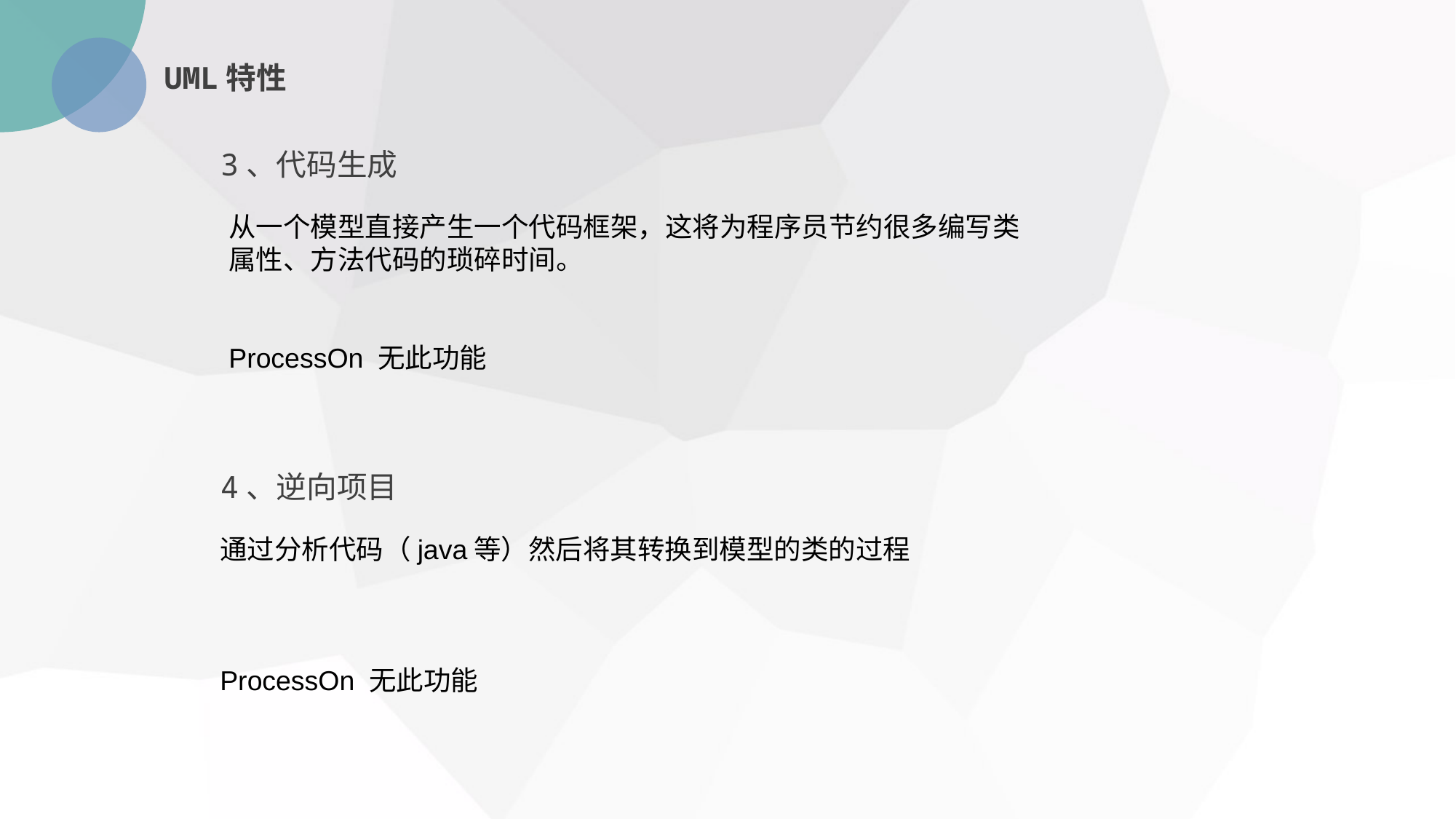

UML特性
3、代码生成
从一个模型直接产生一个代码框架，这将为程序员节约很多编写类
属性、方法代码的琐碎时间。

ProcessOn 无此功能
4、逆向项目
通过分析代码（java等）然后将其转换到模型的类的过程

ProcessOn 无此功能